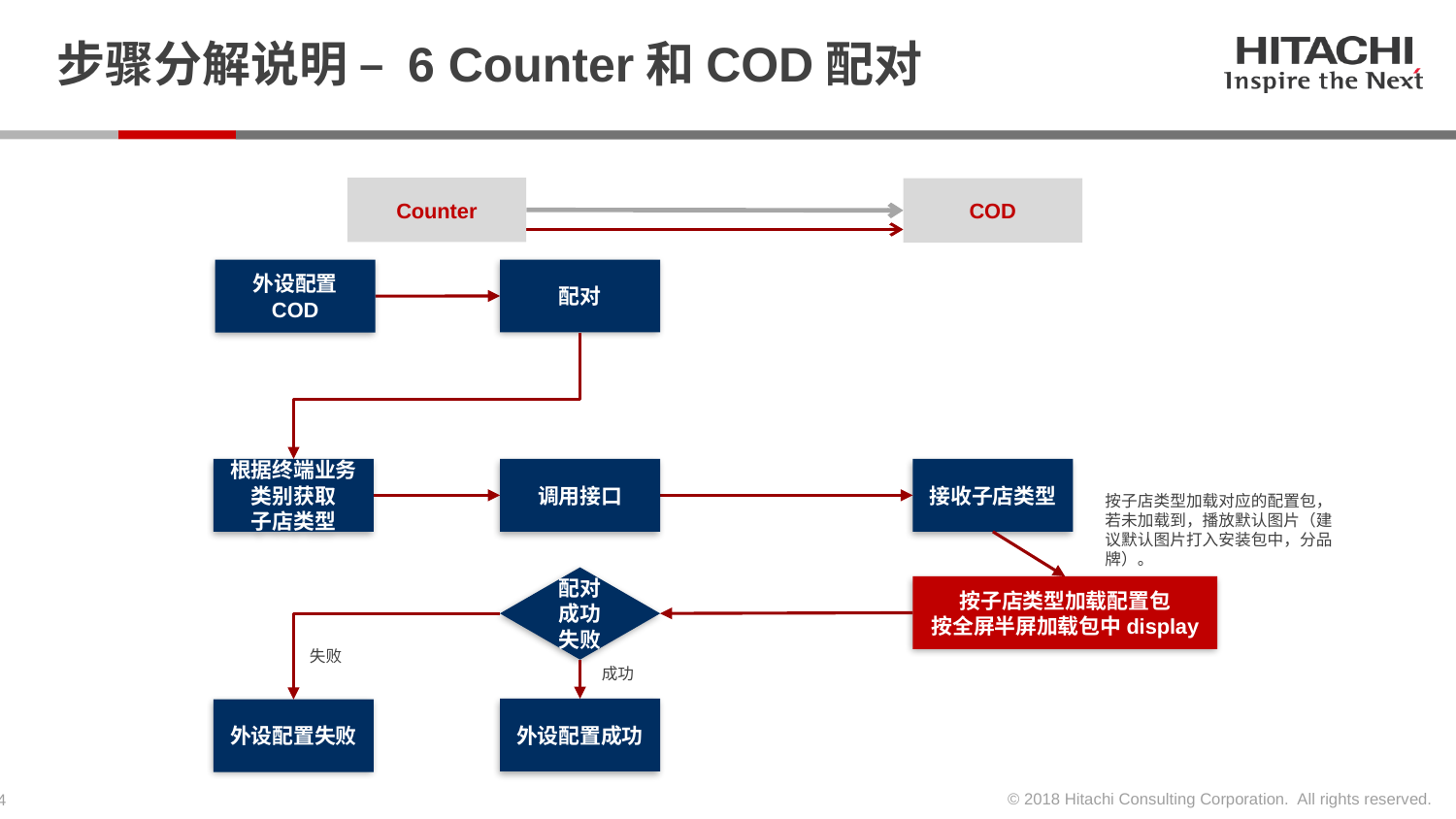

# 步骤分解说明 – 6 Counter和COD配对
Counter
COD
配对
外设配置
COD
根据终端业务类别获取
子店类型
调用接口
接收子店类型
按子店类型加载对应的配置包，若未加载到，播放默认图片（建议默认图片打入安装包中，分品牌）。
配对成功失败
按子店类型加载配置包
按全屏半屏加载包中display
失败
成功
外设配置成功
外设配置失败